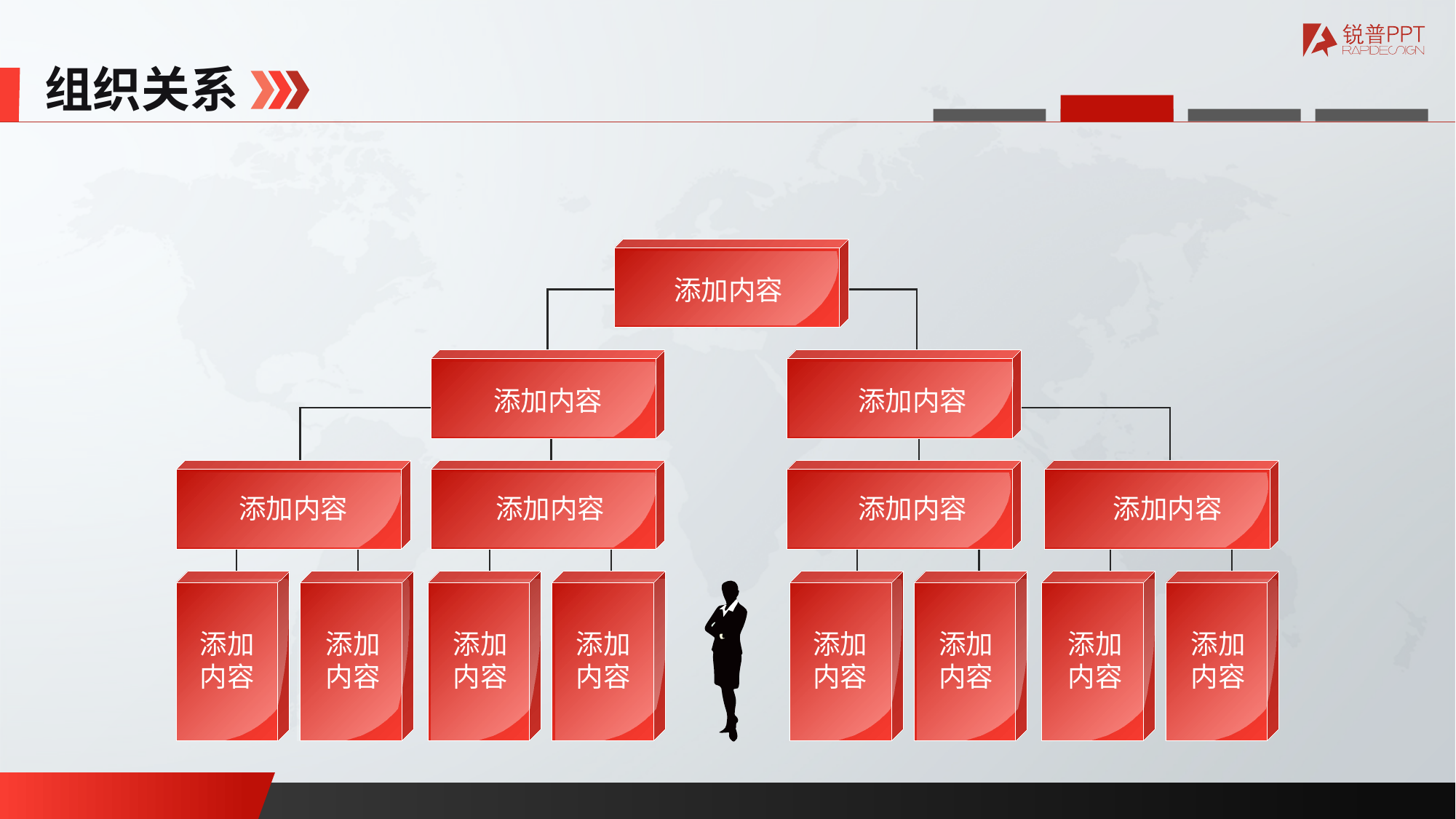

组织关系

添加内容

添加内容

添加内容

添加内容

添加内容

添加内容

添加内容

添加
内容

添加
内容

添加
内容

添加
内容

添加
内容

添加
内容

添加
内容

添加
内容